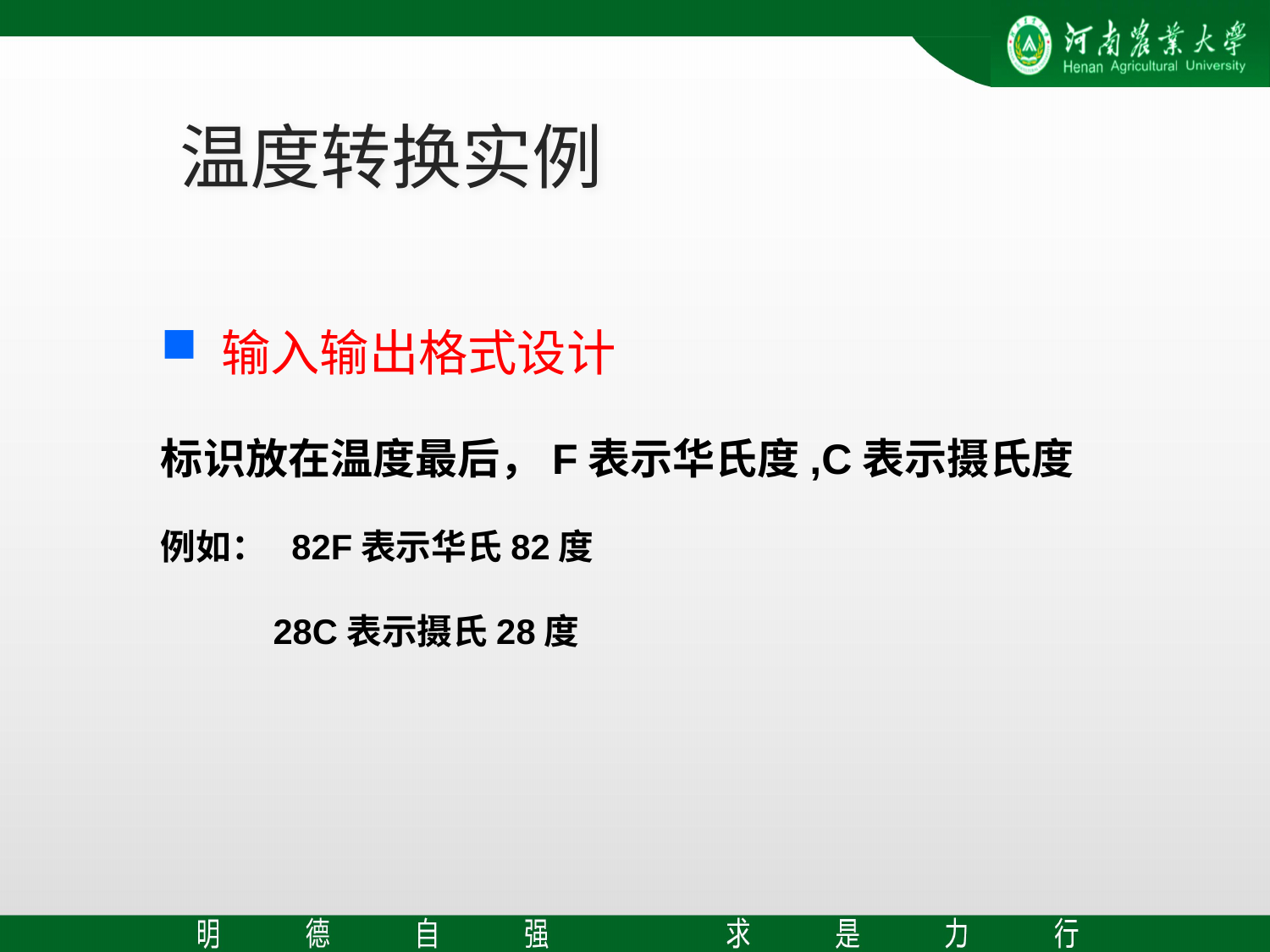

温度转换实例
 输入输出格式设计
标识放在温度最后，F表示华氏度,C表示摄氏度
例如：  82F表示华氏82度
     28C表示摄氏28度